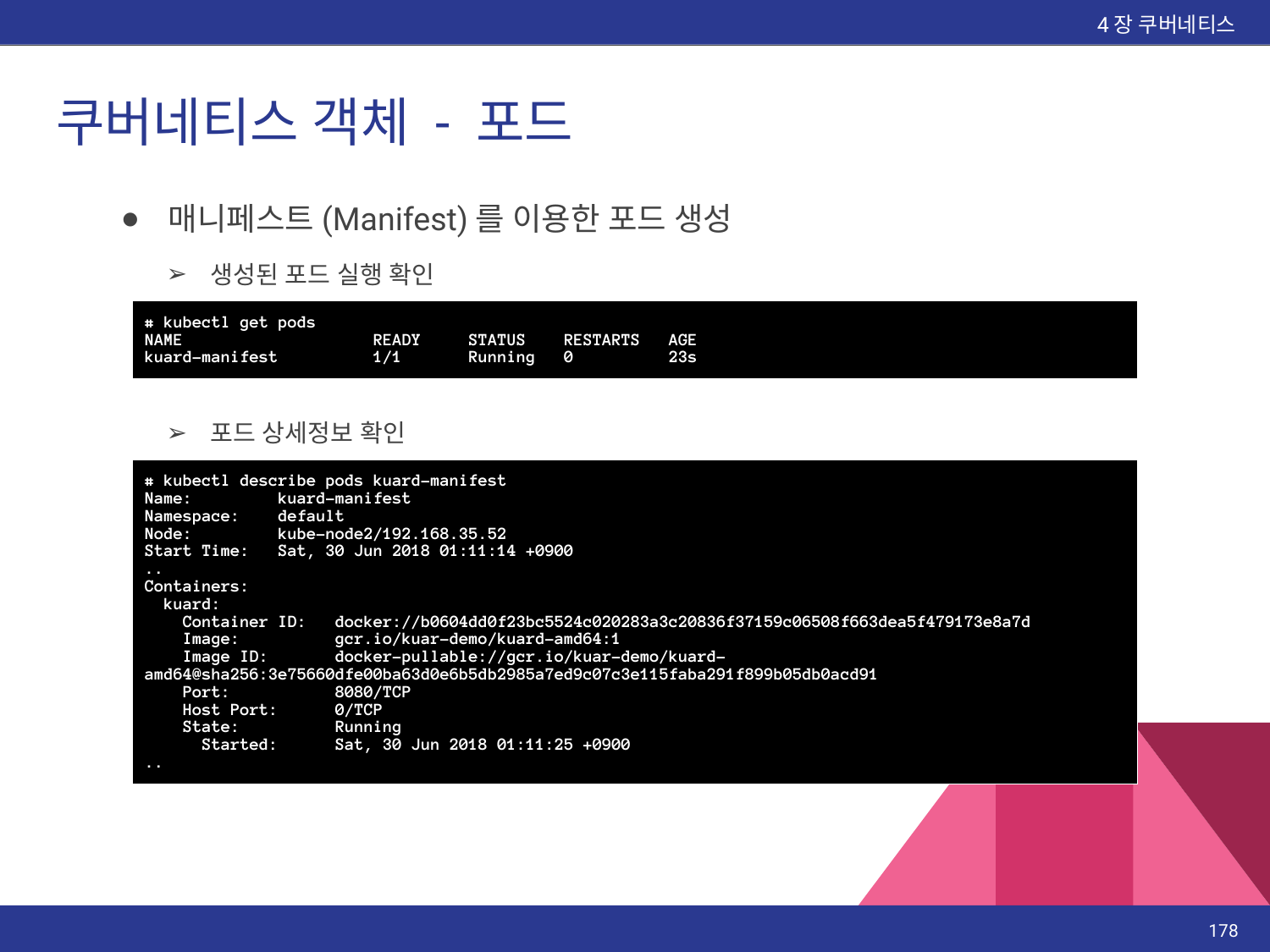

4장 쿠버네티스

# 쿠버네티스 객체 - 포드
매니페스트(Manifest)를 이용한 포드 생성
생성된 포드 실행 확인
| # kubectl get pods NAME READY STATUS RESTARTS AGE kuard-manifest 1/1 Running 0 23s |
| --- |
포드 상세정보 확인
| # kubectl describe pods kuard-manifest Name: kuard-manifest Namespace: default Node: kube-node2/192.168.35.52 Start Time: Sat, 30 Jun 2018 01:11:14 +0900 .. Containers: kuard: Container ID: docker://b0604dd0f23bc5524c020283a3c20836f37159c06508f663dea5f479173e8a7d Image: gcr.io/kuar-demo/kuard-amd64:1 Image ID: docker-pullable://gcr.io/kuar-demo/kuard-amd64@sha256:3e75660dfe00ba63d0e6b5db2985a7ed9c07c3e115faba291f899b05db0acd91 Port: 8080/TCP Host Port: 0/TCP State: Running Started: Sat, 30 Jun 2018 01:11:25 +0900 .. |
| --- |
178